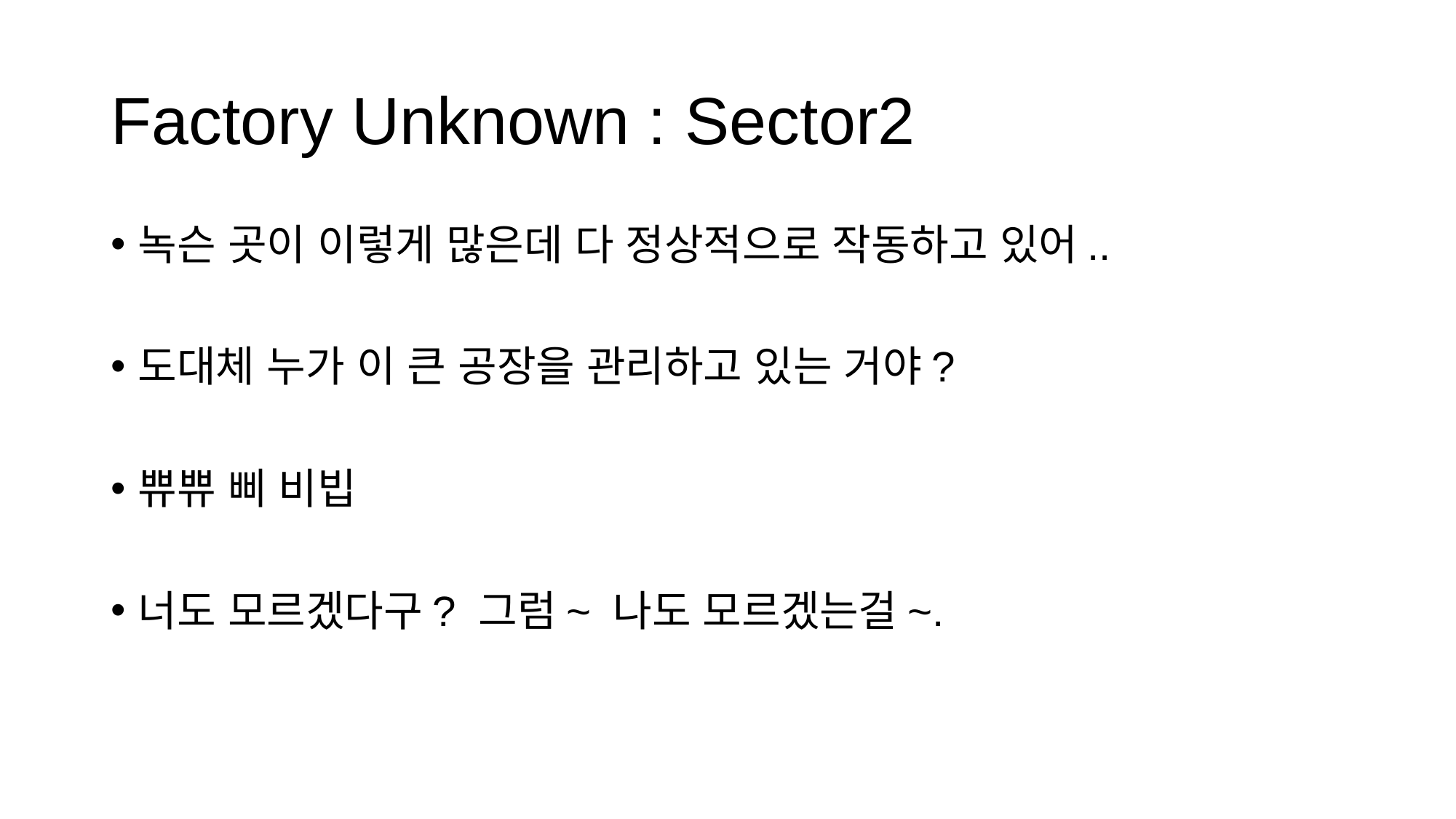

# Factory Unknown : Sector2
녹슨 곳이 이렇게 많은데 다 정상적으로 작동하고 있어..

도대체 누가 이 큰 공장을 관리하고 있는 거야?

쀼쀼 삐 비빕

너도 모르겠다구? 그럼~ 나도 모르겠는걸~.